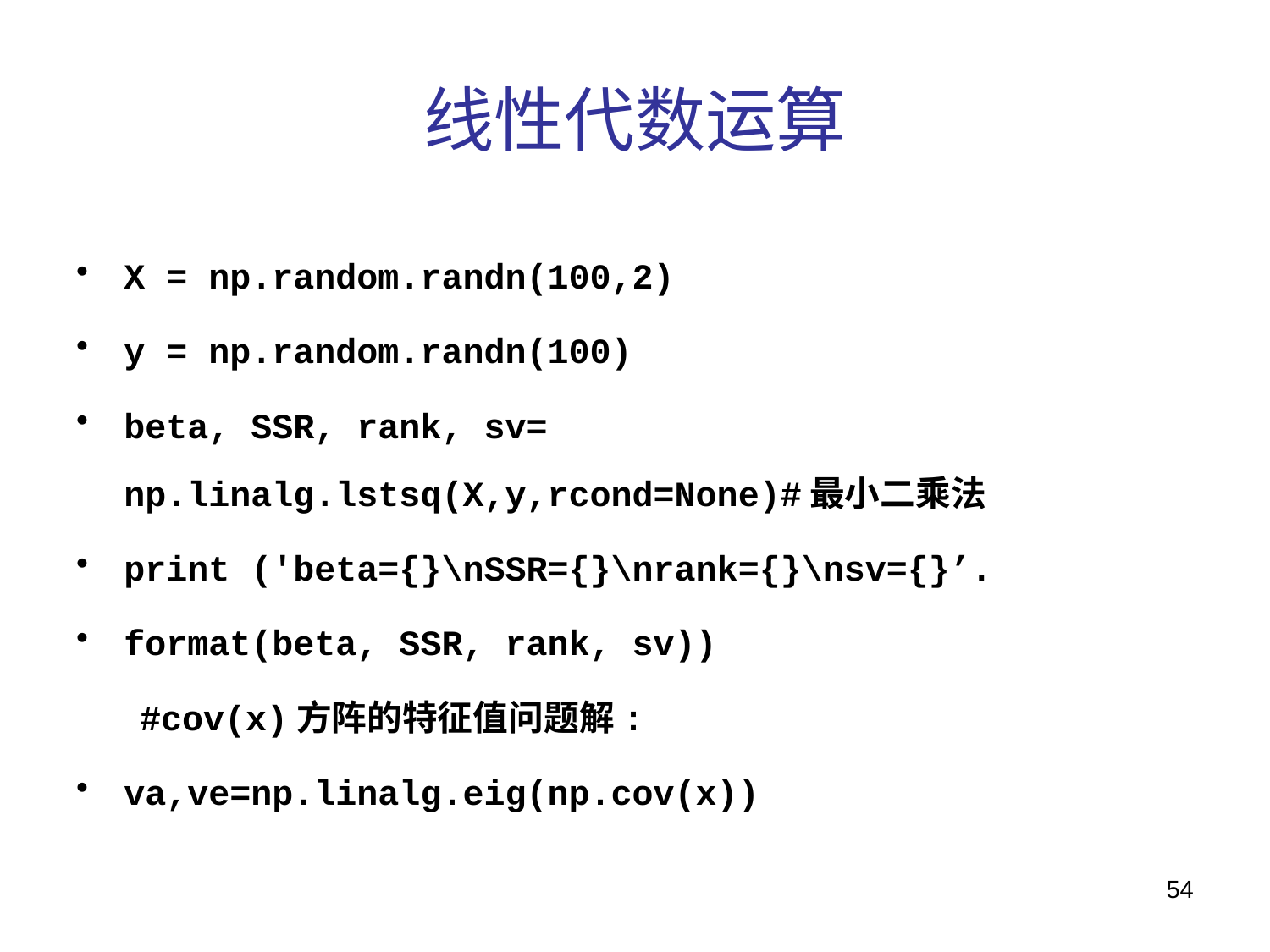

# 线性代数运算
X = np.random.randn(100,2)
y = np.random.randn(100)
beta, SSR, rank, sv= np.linalg.lstsq(X,y,rcond=None)#最小二乘法
print ('beta={}\nSSR={}\nrank={}\nsv={}’.
format(beta, SSR, rank, sv))
   #cov(x)方阵的特征值问题解:
va,ve=np.linalg.eig(np.cov(x))
54